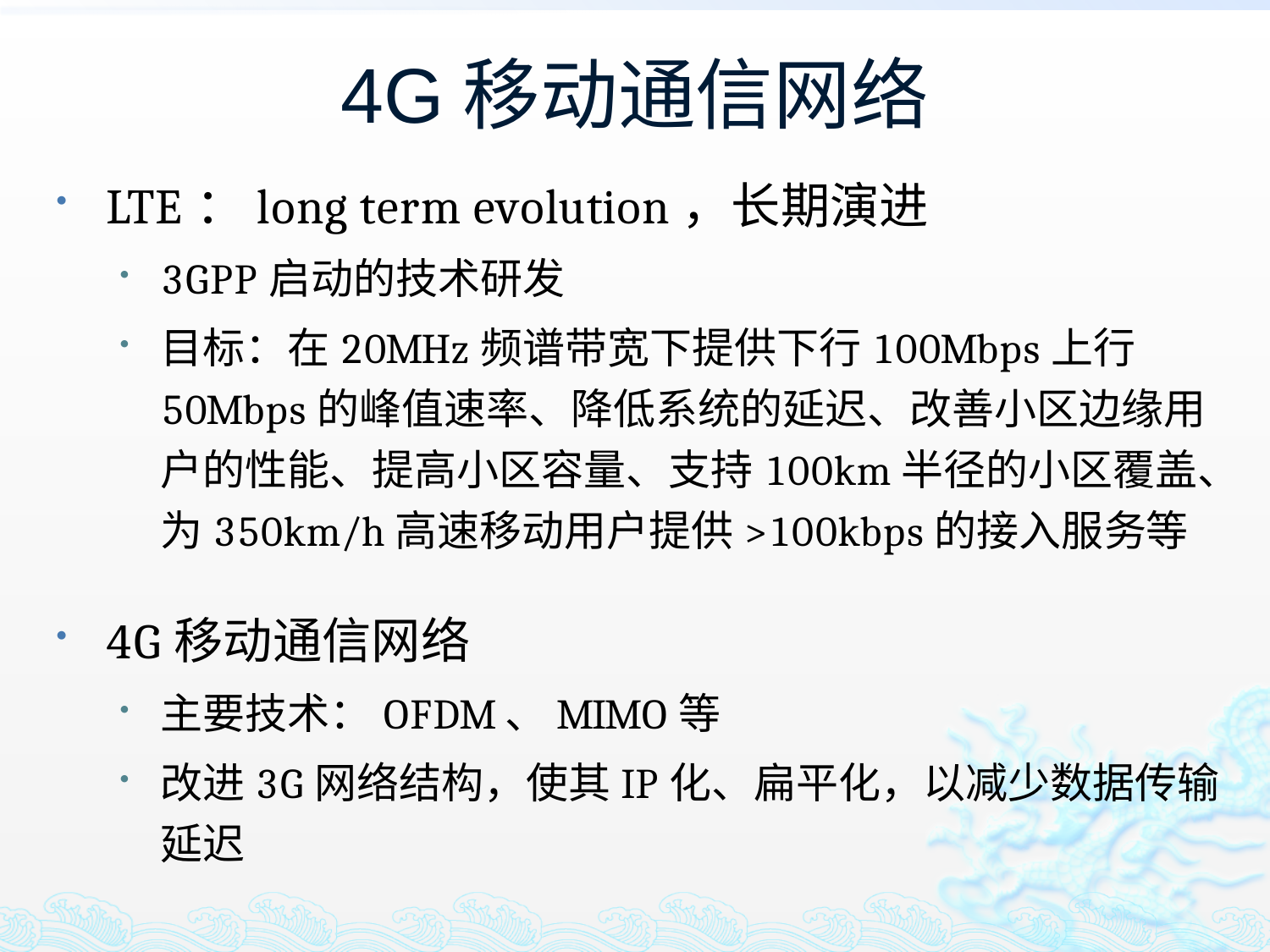

# 4G移动通信网络
LTE：long term evolution，长期演进
3GPP启动的技术研发
目标：在20MHz频谱带宽下提供下行100Mbps上行50Mbps的峰值速率、降低系统的延迟、改善小区边缘用户的性能、提高小区容量、支持100km半径的小区覆盖、为350km/h高速移动用户提供>100kbps的接入服务等
4G移动通信网络
主要技术：OFDM、MIMO等
改进3G网络结构，使其IP化、扁平化，以减少数据传输延迟